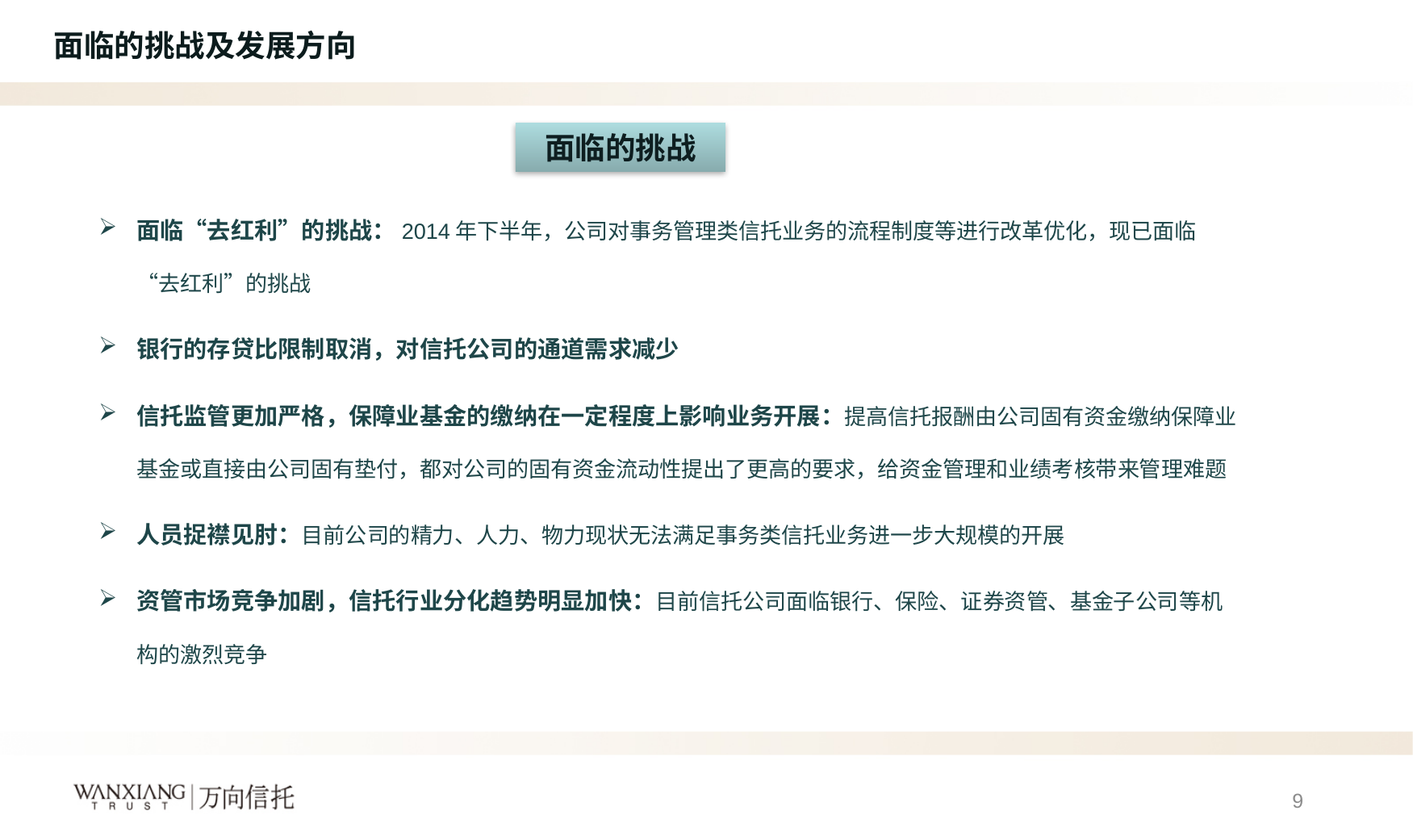

标  题 一
面临的挑战及发展方向
面临的挑战
面临“去红利”的挑战：2014年下半年，公司对事务管理类信托业务的流程制度等进行改革优化，现已面临“去红利”的挑战
银行的存贷比限制取消，对信托公司的通道需求减少
信托监管更加严格，保障业基金的缴纳在一定程度上影响业务开展：提高信托报酬由公司固有资金缴纳保障业基金或直接由公司固有垫付，都对公司的固有资金流动性提出了更高的要求，给资金管理和业绩考核带来管理难题
人员捉襟见肘：目前公司的精力、人力、物力现状无法满足事务类信托业务进一步大规模的开展
资管市场竞争加剧，信托行业分化趋势明显加快：目前信托公司面临银行、保险、证券资管、基金子公司等机构的激烈竞争
9